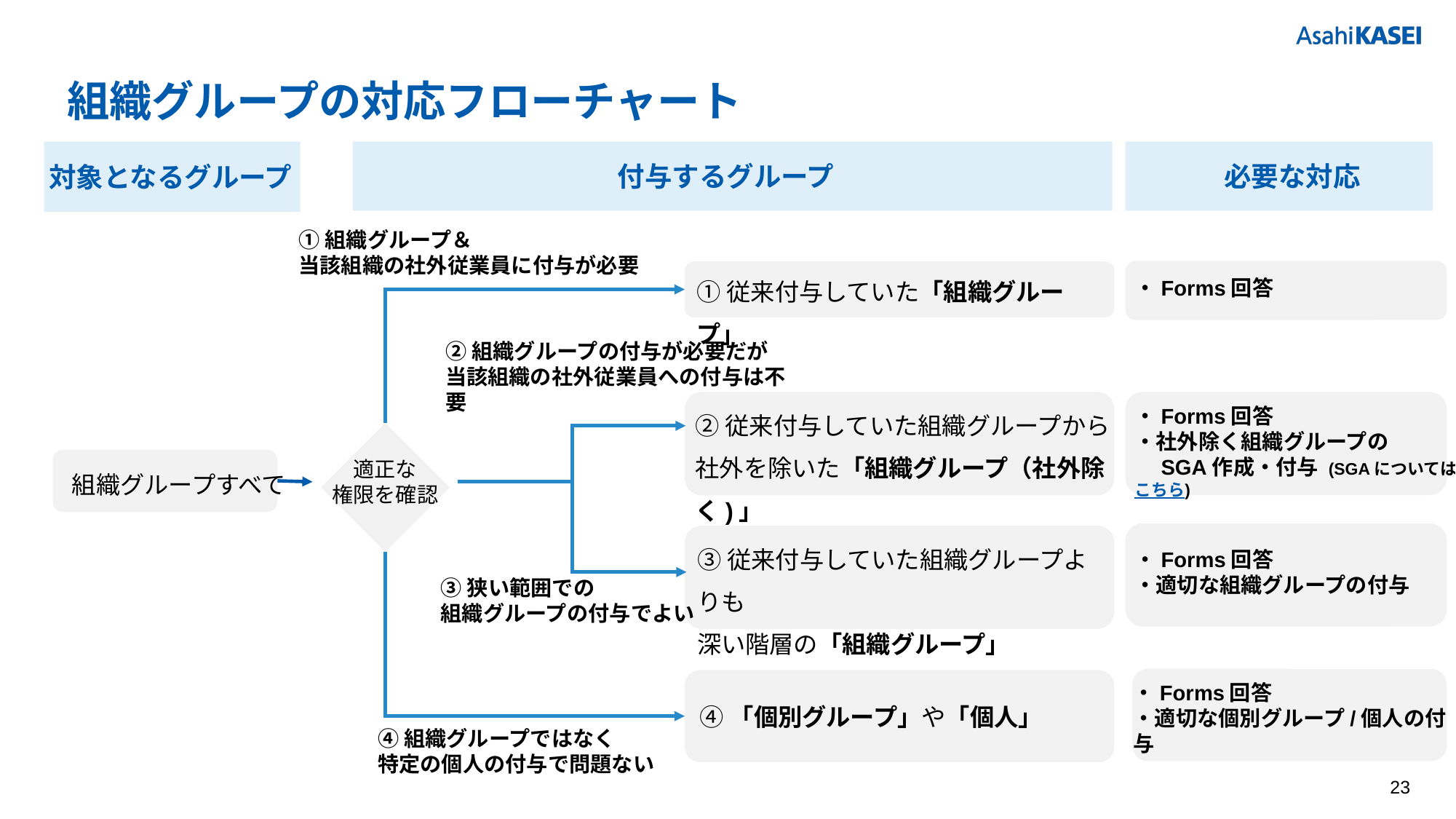

# 組織グループの対応フローチャート

対象となるグループ

付与するグループ

必要な対応
全ユーザー
①組織グループ＆
当該組織の社外従業員に付与が必要
①従来付与していた「組織グループ」

・Forms回答
②組織グループの付与が必要だが
当該組織の社外従業員への付与は不要

②従来付与していた組織グループから
社外を除いた「組織グループ（社外除く)」
・Forms回答
・社外除く組織グループの
　SGA作成・付与 (SGAについてはこちら)

適正な
権限を確認

組織グループすべて

③従来付与していた組織グループよりも
深い階層の「組織グループ」
・Forms回答
・適切な組織グループの付与
③狭い範囲での
組織グループの付与でよい

・Forms回答
・適切な個別グループ/個人の付与
④「個別グループ」や「個人」
④組織グループではなく
特定の個人の付与で問題ない
23